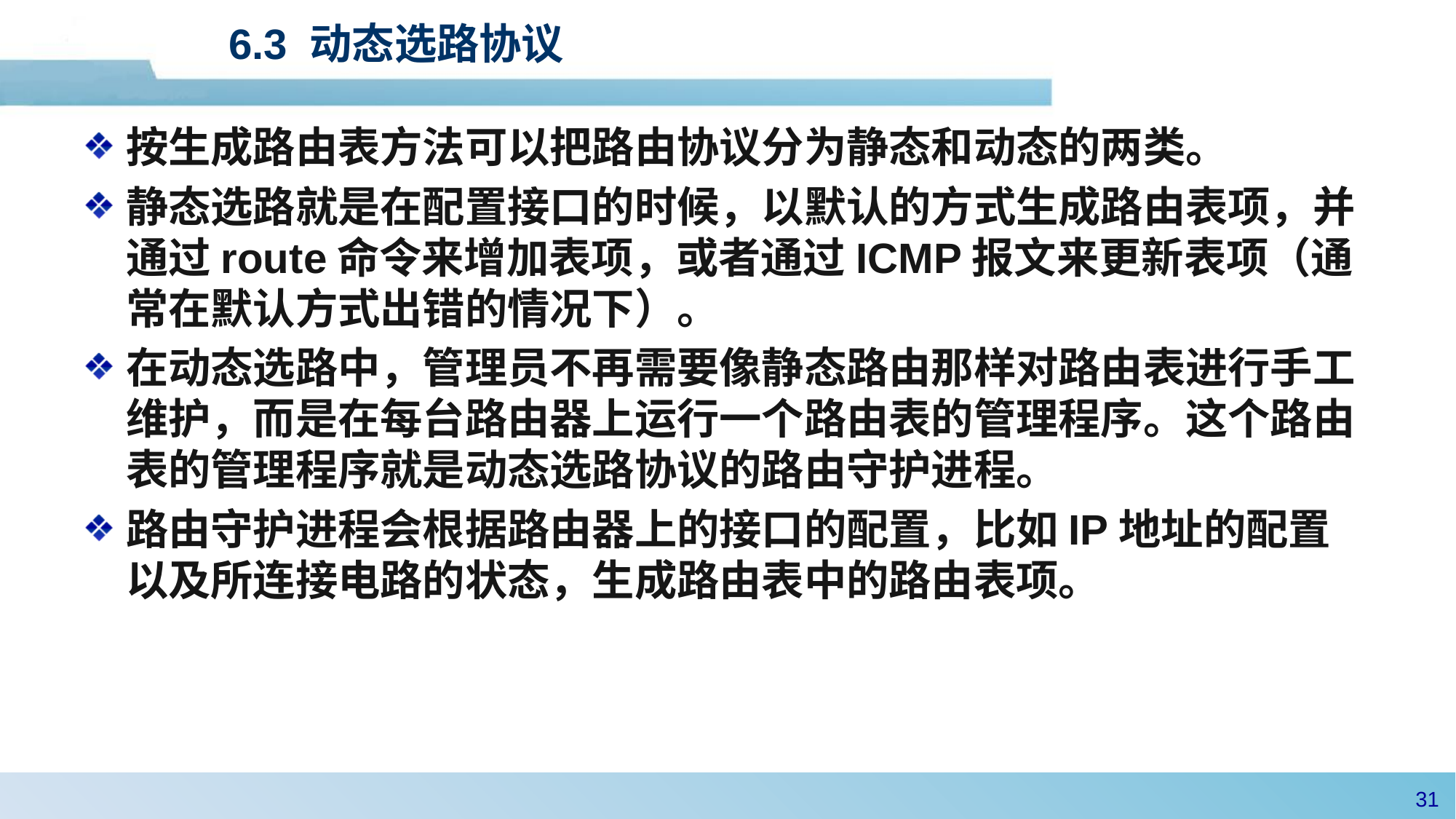

# 6.3 动态选路协议
按生成路由表方法可以把路由协议分为静态和动态的两类。
静态选路就是在配置接口的时候，以默认的方式生成路由表项，并通过route命令来增加表项，或者通过ICMP报文来更新表项（通常在默认方式出错的情况下）。
在动态选路中，管理员不再需要像静态路由那样对路由表进行手工维护，而是在每台路由器上运行一个路由表的管理程序。这个路由表的管理程序就是动态选路协议的路由守护进程。
路由守护进程会根据路由器上的接口的配置，比如IP地址的配置以及所连接电路的状态，生成路由表中的路由表项。
31